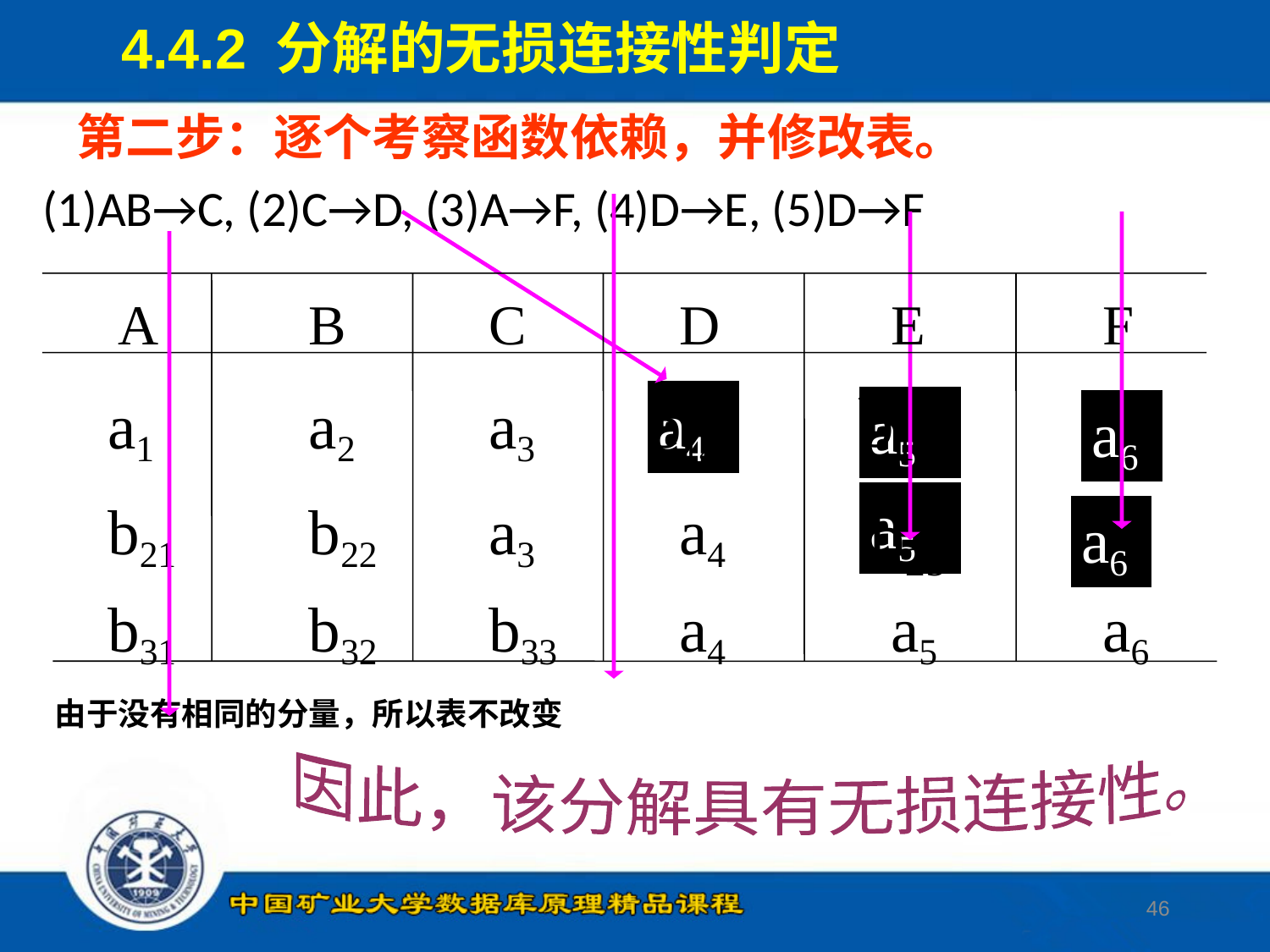

4.4.2 分解的无损连接性判定
  第二步：逐个考察函数依赖，并修改表。
(1)AB→C, (2)C→D, (3)A→F, (4)D→E, (5)D→F

a5
a5

a6
a6

a4

A
B
C
D
E
F

b15
b14
a1
a2
a3
b16
b21
b22
a3
a4
b25
b26
b31
b32
b33
a4
a5
a6

由于没有相同的分量，所以表不改变
因此，该分解具有无损连接性。
46